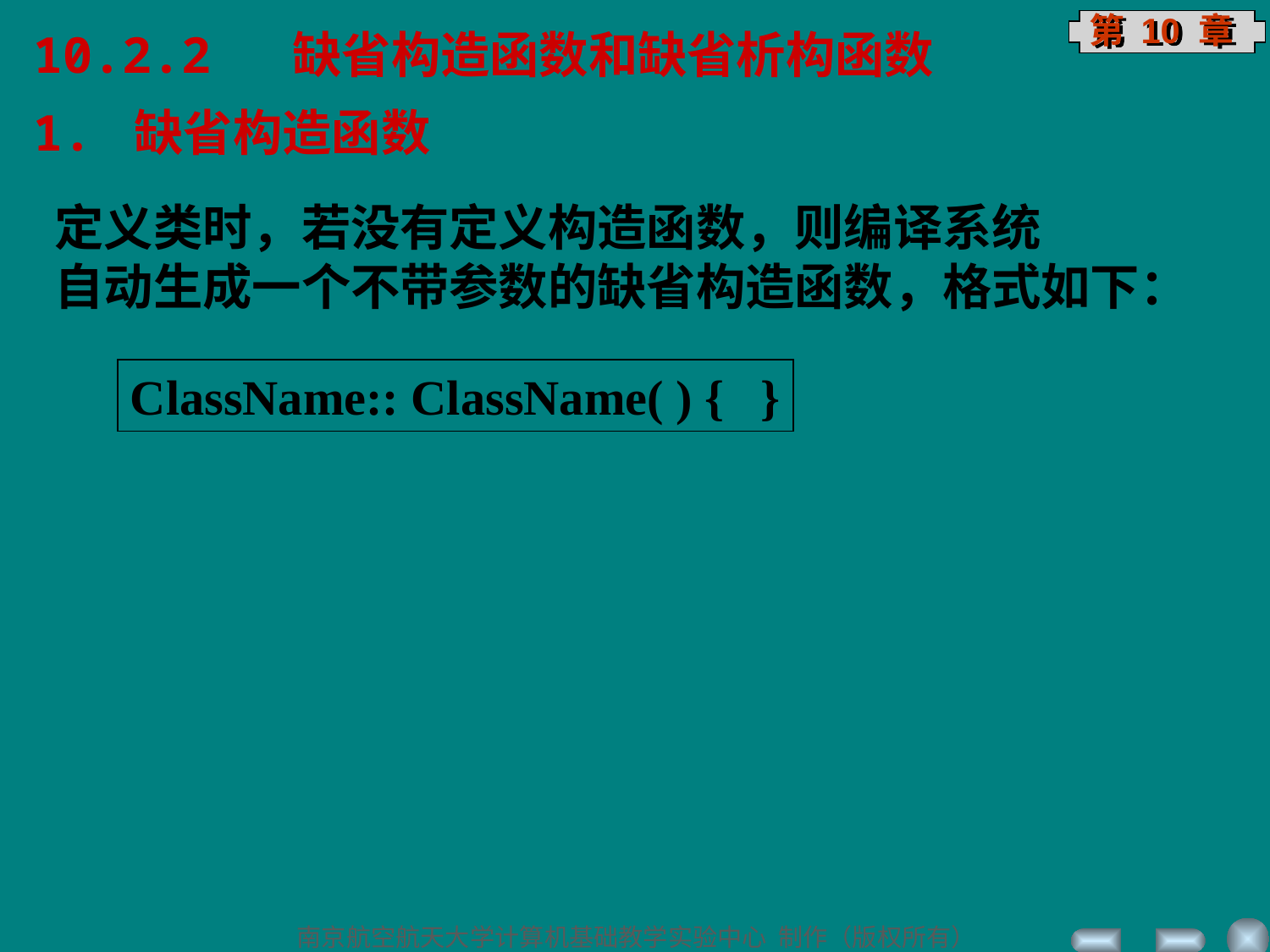

10.2.2  缺省构造函数和缺省析构函数
1. 缺省构造函数
定义类时，若没有定义构造函数，则编译系统
自动生成一个不带参数的缺省构造函数，格式如下：
ClassName:: ClassName( ) {   }